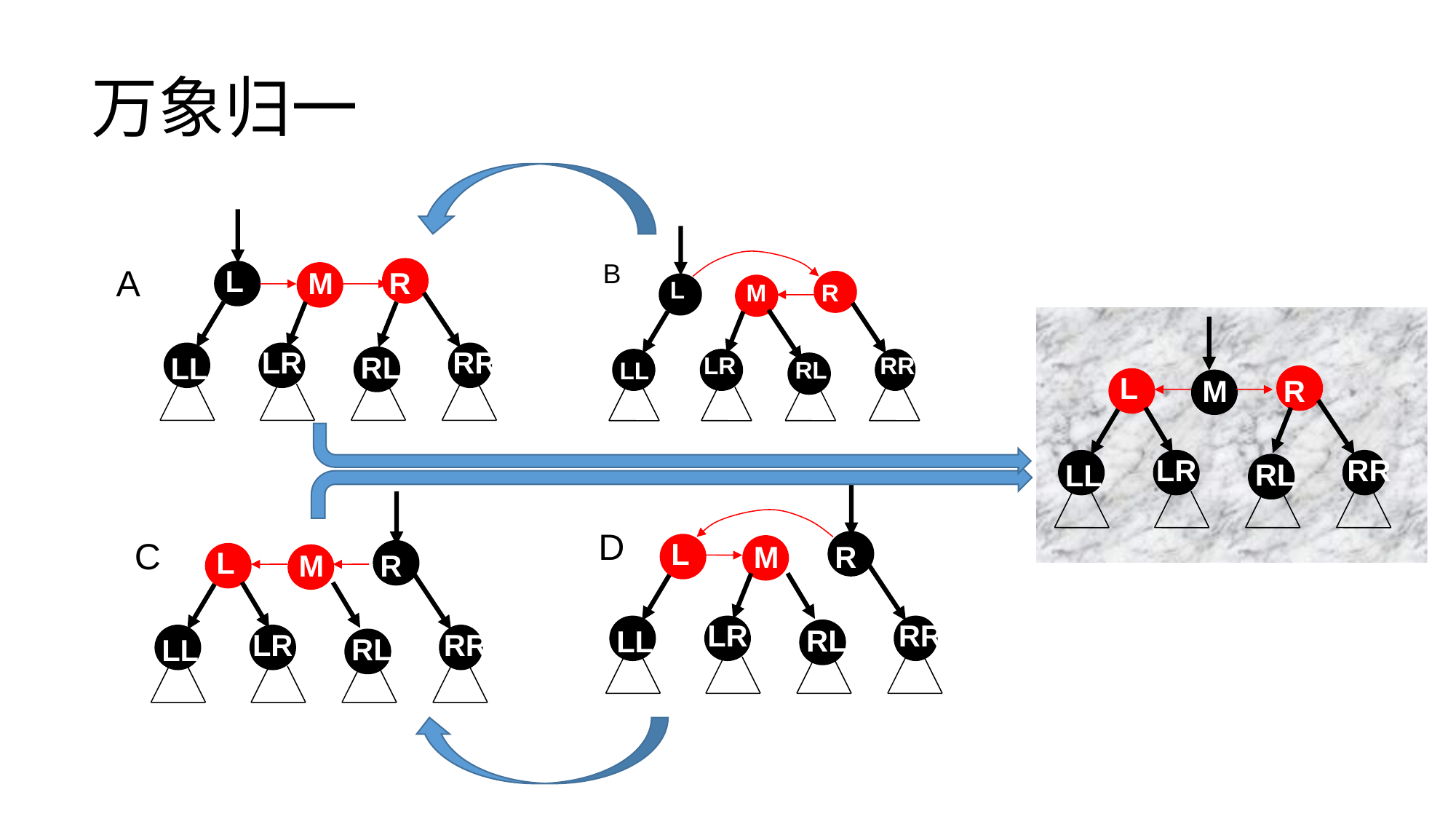

# 万象归一

A
L

M

R

LR
RR
RL

LL

B

L

M

R

LR
RR
RL

LL

L

M
R

LR
RR
RL

LL

D
L
R

M

LR
RR
RL

LL

85

L
M

R

LR
RR
RL

LL

C